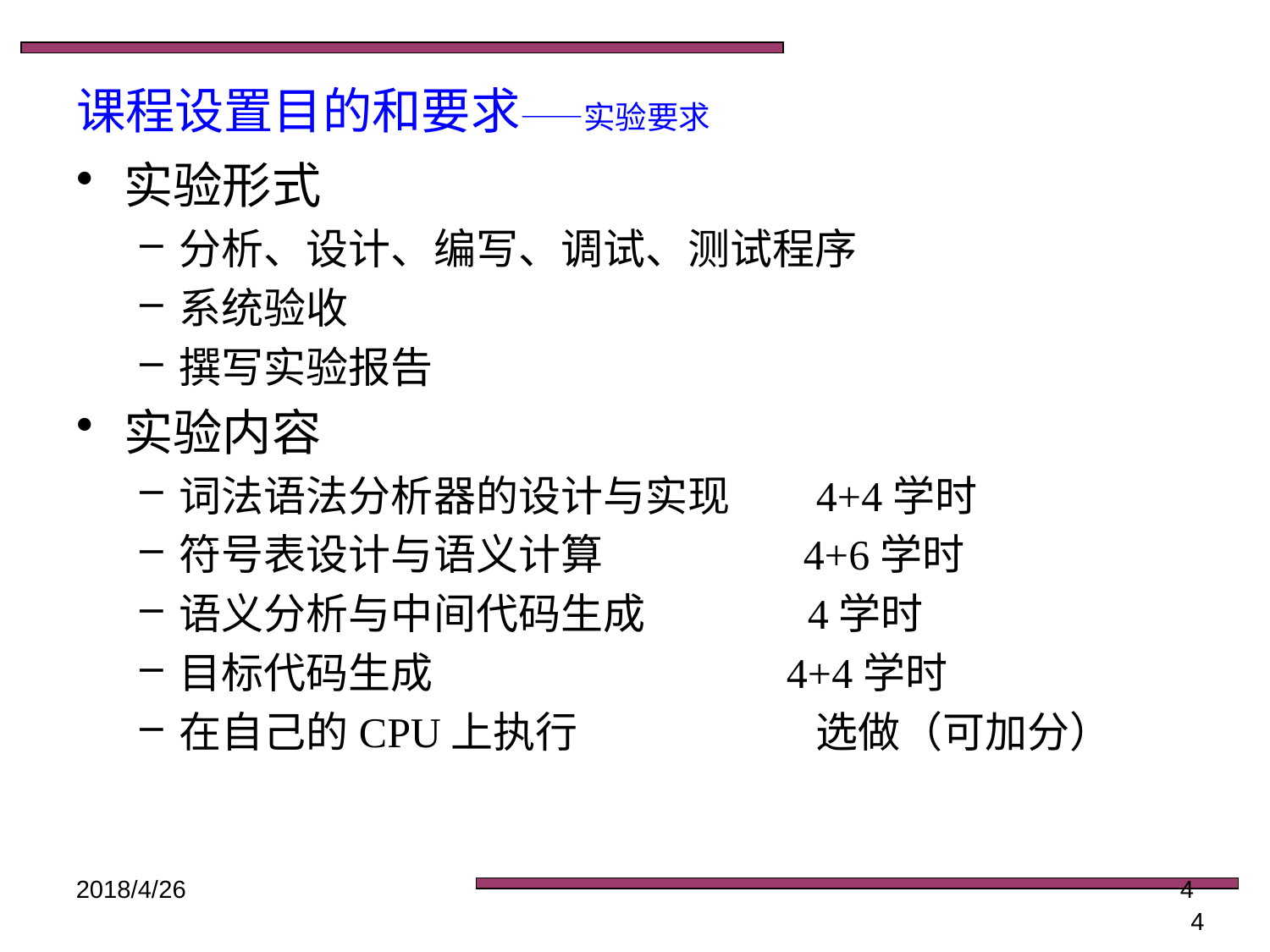

# 课程设置目的和要求——实验要求
实验形式
分析、设计、编写、调试、测试程序
系统验收
撰写实验报告
实验内容
词法语法分析器的设计与实现        4+4学时
符号表设计与语义计算                    4+6学时
语义分析与中间代码生成                4学时
目标代码生成                                    4+4学时
在自己的CPU上执行                         选做（可加分）
2018/4/26
4
4